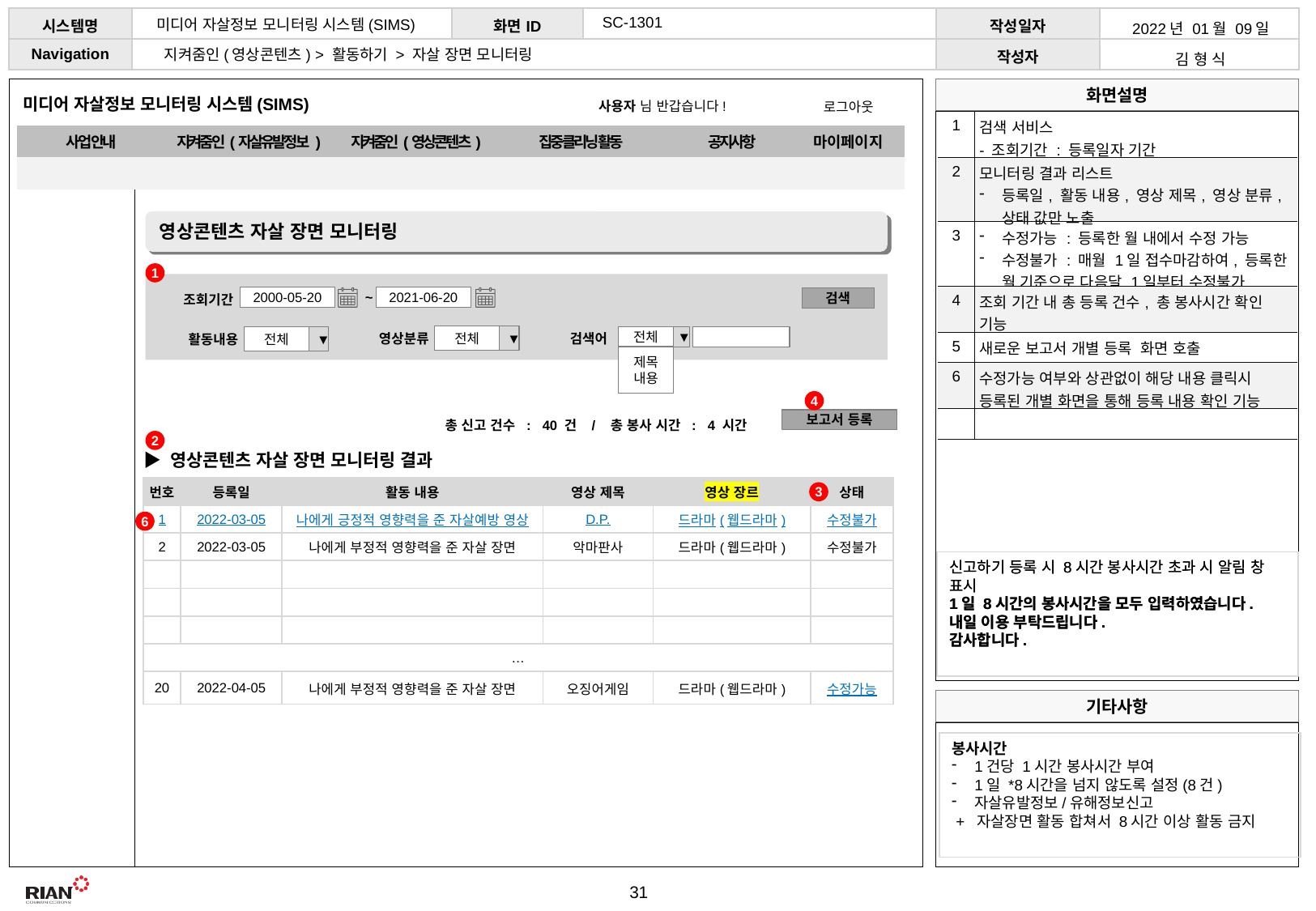

SC-1301
미디어 자살정보 모니터링 시스템(SIMS)
| 2022년 01월 09일 |
| --- |
| 김 형 식 |
지켜줌인(영상콘텐츠) > 활동하기 > 자살 장면 모니터링
미디어 자살정보 모니터링 시스템(SIMS)
사용자 님 반갑습니다!
로그아웃
| 1 | 검색 서비스 - 조회기간 : 등록일자 기간 |
| --- | --- |
| 2 | 모니터링 결과 리스트 등록일, 활동 내용, 영상 제목, 영상 분류, 상태 값만 노출 |
| 3 | 수정가능 : 등록한 월 내에서 수정 가능 수정불가 : 매월 1일 접수마감하여, 등록한 월 기준으로 다음달 1일부터 수정불가 |
| 4 | 조회 기간 내 총 등록 건수, 총 봉사시간 확인 기능 |
| 5 | 새로운 보고서 개별 등록 화면 호출 |
| 6 | 수정가능 여부와 상관없이 해당 내용 클릭시 등록된 개별 화면을 통해 등록 내용 확인 기능 |
|  |  |
| 사업 안내 | 지켜줌인(자살유발정보 ) | 지켜줌인(영상콘텐츠) | 집중클리닝 활동 | 공지사항 | 마이페이지 |
| --- | --- | --- | --- | --- | --- |
|  |  |  |  |  |  |
영상콘텐츠 자살 장면 모니터링
1

조회기간
2000-05-20

~
2021-06-20

검색
검색어
전체
▼

제목
내용
영상분류
전체
▼
활동내용
전체
▼
4
총 신고 건수  :   40 건   /   총 봉사 시간  :   4 시간
보고서 등록
2
▶ 영상콘텐츠 자살 장면 모니터링 결과
| 번호 | 등록일 | 활동 내용 | 영상 제목 | 영상 장르 | 상태 |
| --- | --- | --- | --- | --- | --- |
| 1 | 2022-03-05 | 나에게 긍정적 영향력을 준 자살예방 영상 | D.P. | 드라마(웹드라마) | 수정불가 |
| 2 | 2022-03-05 | 나에게 부정적 영향력을 준 자살 장면 | 악마판사 | 드라마(웹드라마) | 수정불가 |
|  |  |  |  |  |  |
|  |  |  |  |  |  |
|  |  |  |  |  |  |
| … |  |  |  |  |  |
| 20 | 2022-04-05 | 나에게 부정적 영향력을 준 자살 장면 | 오징어게임 | 드라마(웹드라마) | 수정가능 |
3
6
신고하기 등록 시 8시간 봉사시간 초과 시 알림 창 표시
1일 8시간의 봉사시간을 모두 입력하였습니다.
내일 이용 부탁드립니다.
감사합니다.

신고하기 등록 시 8시간 봉사시간 초과 시 알림 창 표시
1일 8시간의 봉사시간을 모두 입력하였습니다.
내일 이용 부탁드립니다.
감사합니다.

봉사시간
1건당 1시간 봉사시간 부여
1일 *8시간을 넘지 않도록 설정(8건)
자살유발정보/유해정보신고
 +  자살장면 활동 합쳐서 8시간 이상 활동 금지